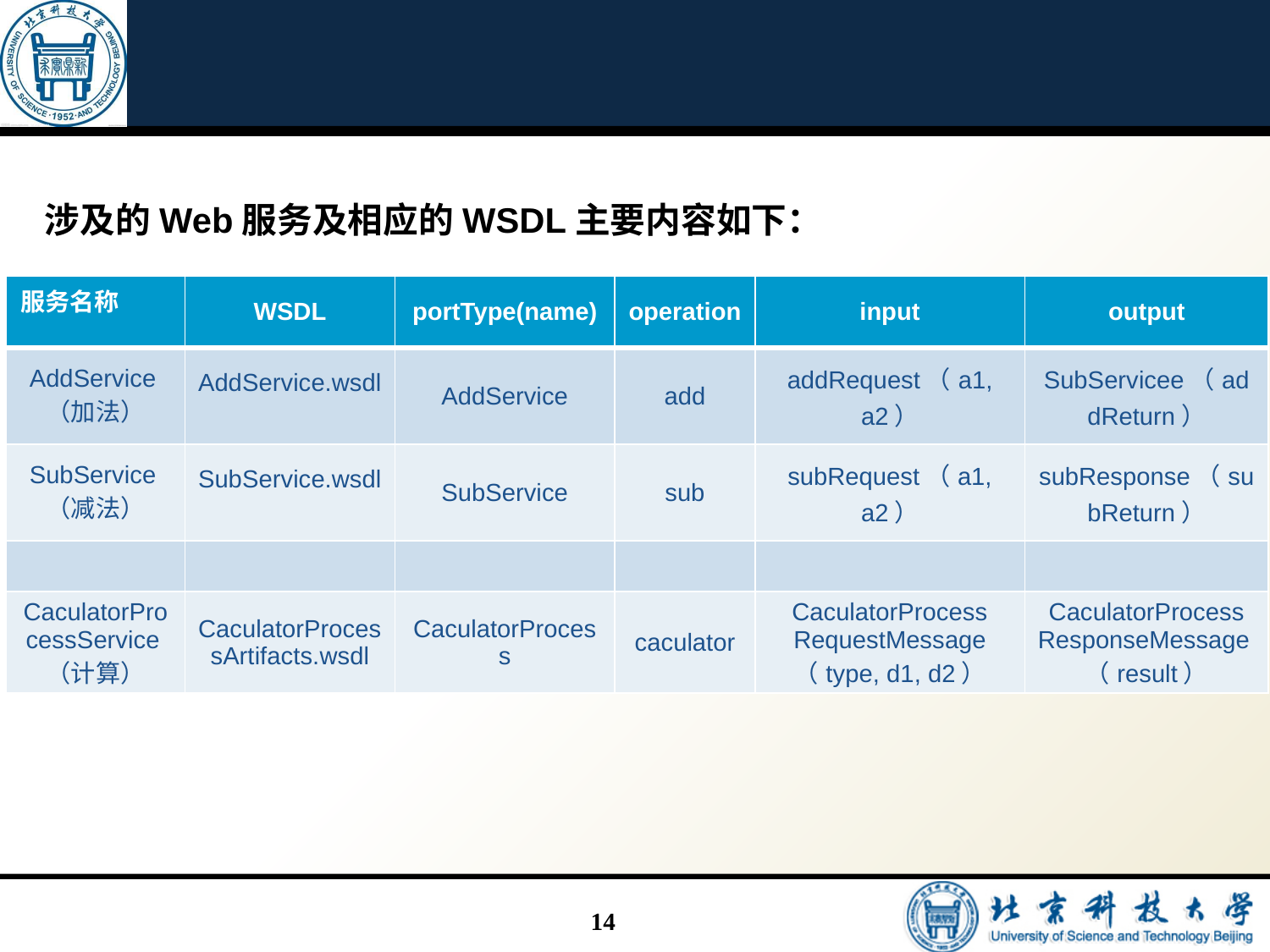

#
涉及的Web服务及相应的WSDL主要内容如下：
| 服务名称 | WSDL | portType(name) | operation | input | output |
| --- | --- | --- | --- | --- | --- |
| AddService（加法） | AddService.wsdl | AddService | add | addRequest（a1, a2） | SubServicee（addReturn） |
| SubService（减法） | SubService.wsdl | SubService | sub | subRequest（a1, a2） | subResponse（subReturn） |
|  |  |  |  |  |  |
| CaculatorProcessService（计算） | CaculatorProcessArtifacts.wsdl | CaculatorProcess | caculator | CaculatorProcess RequestMessage （type, d1, d2） | CaculatorProcess ResponseMessage（result） |
14